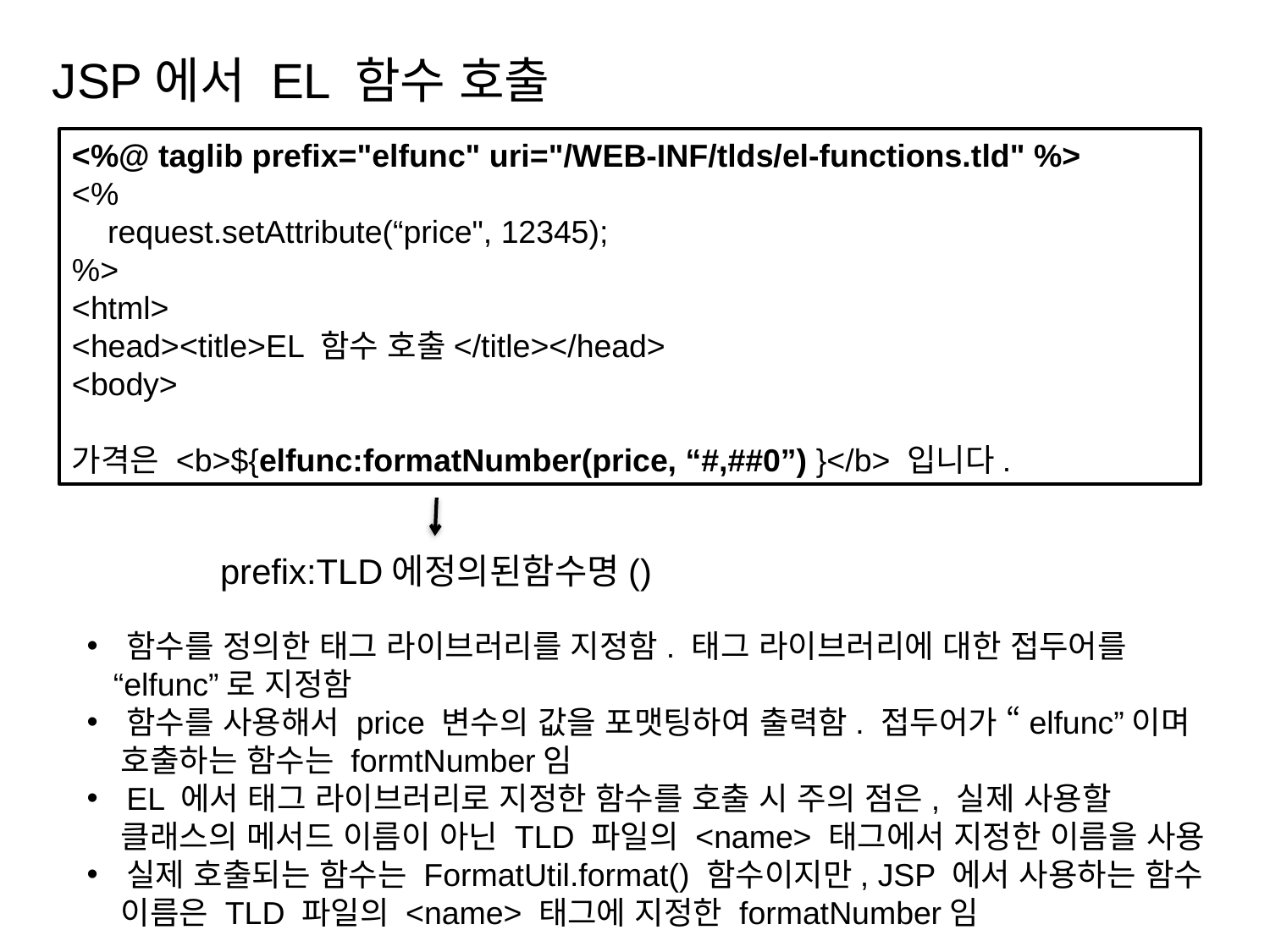

# JSP에서 EL 함수 호출
<%@ taglib prefix="elfunc" uri="/WEB-INF/tlds/el-functions.tld" %>
<%
    request.setAttribute(“price", 12345);
%>
<html>
<head><title>EL 함수 호출</title></head>
<body>

가격은 <b>${elfunc:formatNumber(price, “#,##0”) }</b> 입니다.
prefix:TLD에정의된함수명()
함수를 정의한 태그 라이브러리를 지정함. 태그 라이브러리에 대한 접두어를
   “elfunc”로 지정함
함수를 사용해서 price 변수의 값을 포맷팅하여 출력함. 접두어가 “elfunc”이며
   호출하는 함수는 formtNumber임
EL 에서 태그 라이브러리로 지정한 함수를 호출 시 주의 점은, 실제 사용할
   클래스의 메서드 이름이 아닌 TLD 파일의 <name> 태그에서 지정한 이름을 사용
실제 호출되는 함수는 FormatUtil.format() 함수이지만, JSP 에서 사용하는 함수
   이름은 TLD 파일의 <name> 태그에 지정한 formatNumber임